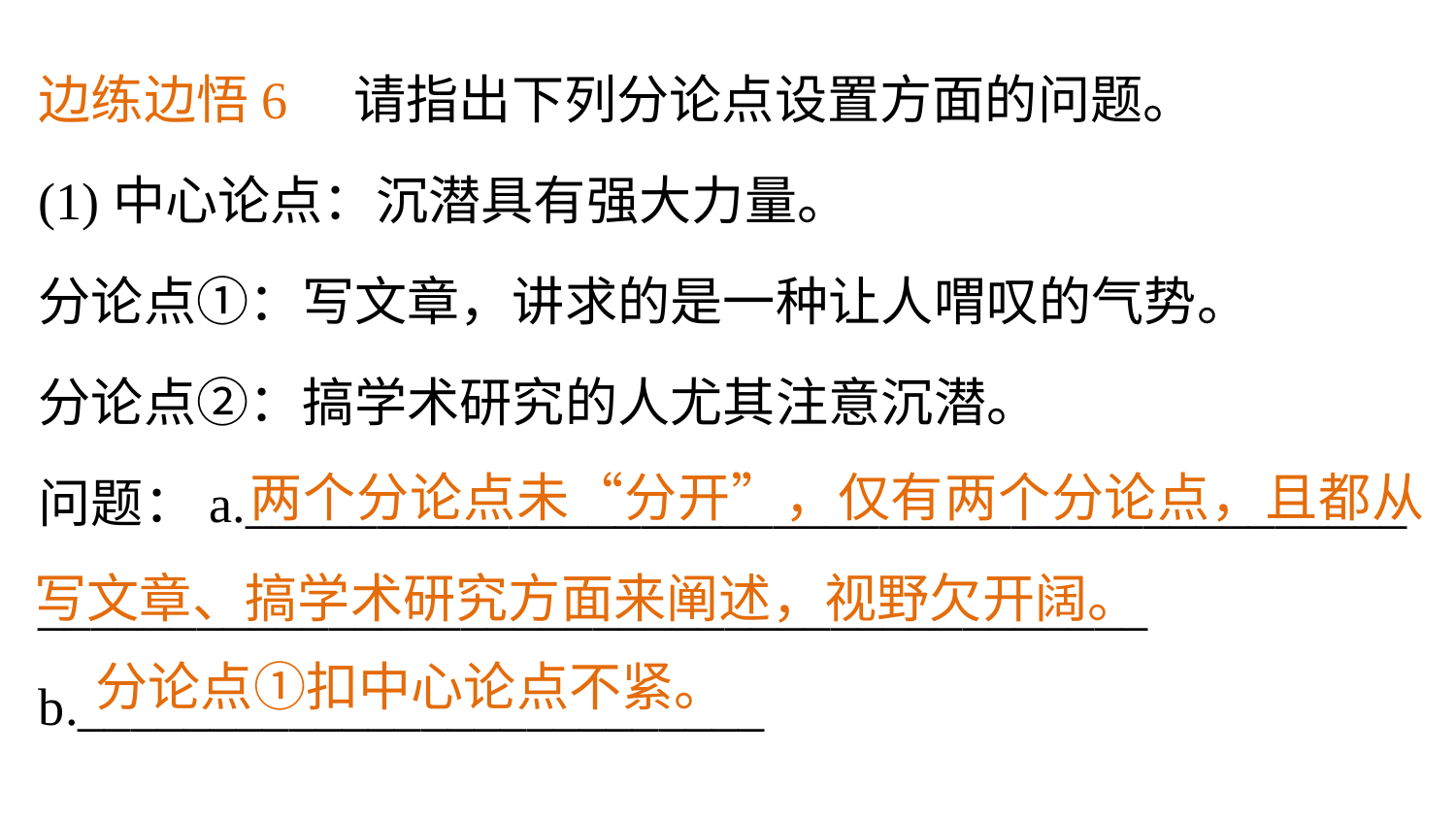

边练边悟6　请指出下列分论点设置方面的问题。
(1)中心论点：沉潜具有强大力量。
分论点①：写文章，讲求的是一种让人喟叹的气势。
分论点②：搞学术研究的人尤其注意沉潜。
问题：a.____________________________________________
__________________________________________
b.__________________________
                两个分论点未“分开”，仅有两个分论点，且都从写文章、搞学术研究方面来阐述，视野欠开阔。
分论点①扣中心论点不紧。